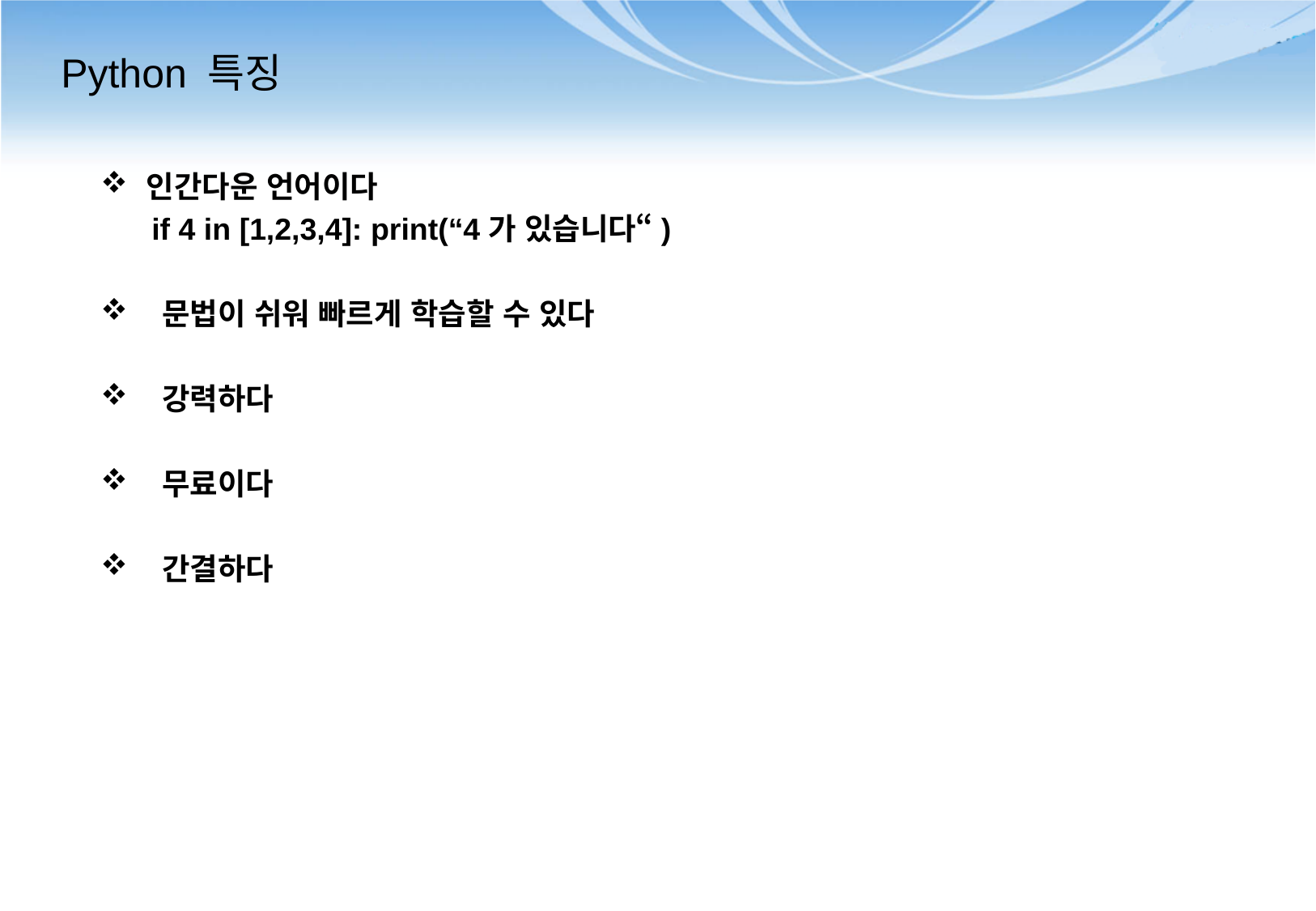

# Python 특징
인간다운 언어이다
      if 4 in [1,2,3,4]: print(“4가 있습니다“)

 문법이 쉬워 빠르게 학습할 수 있다

 강력하다

 무료이다

 간결하다